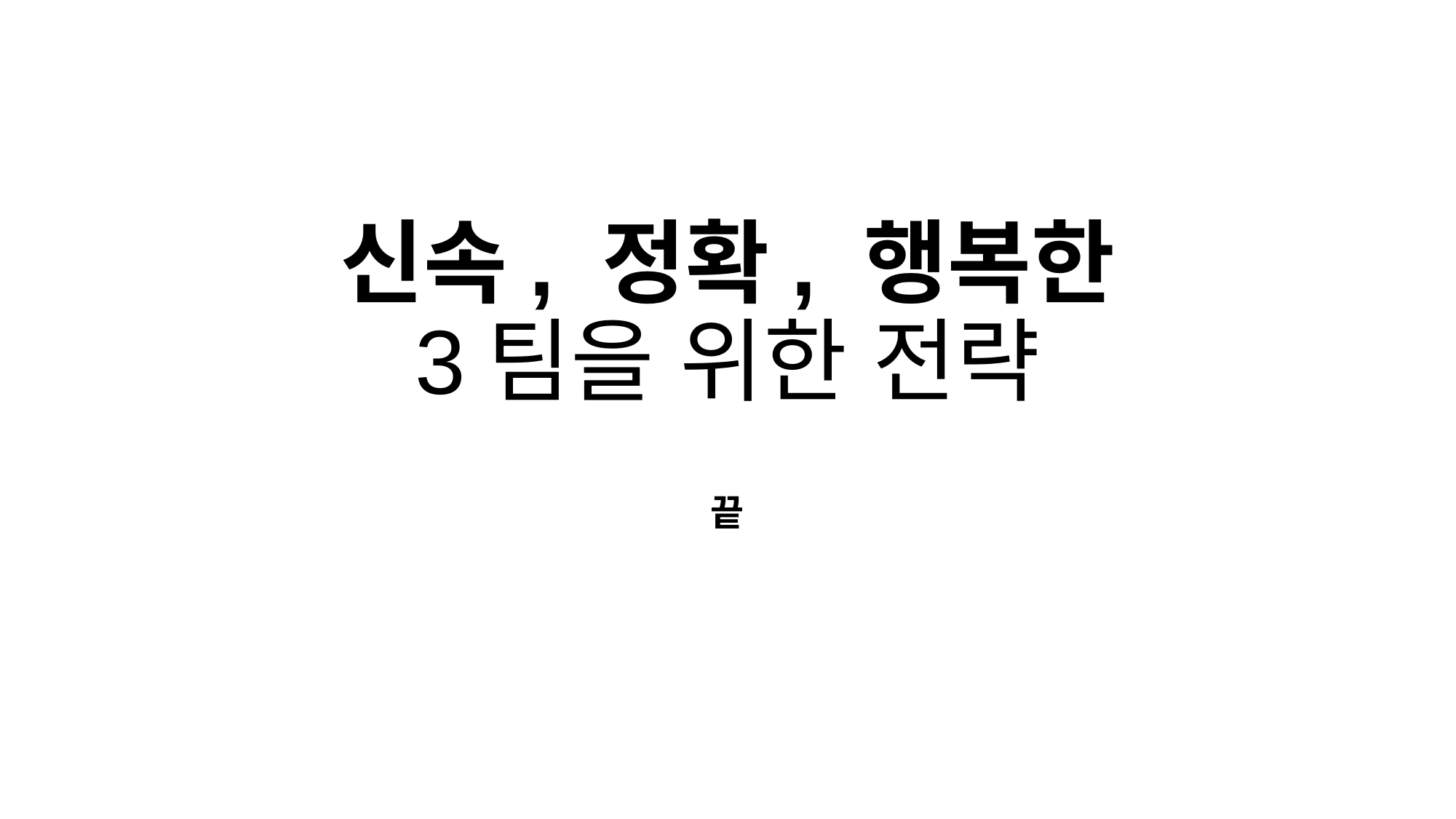

# 신속, 정확, 행복한 3팀을 위한 전략

끝